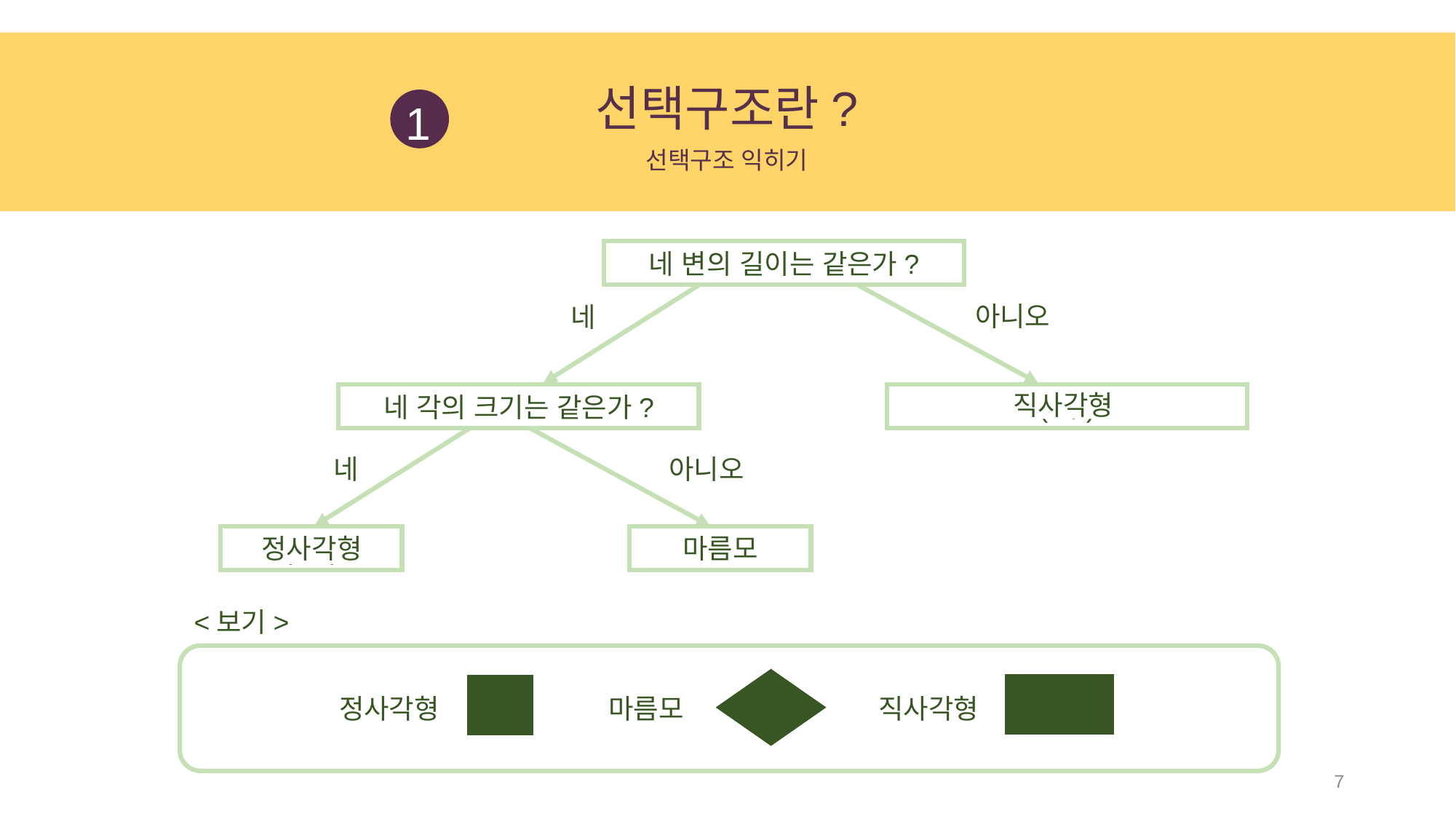

선택구조란?

1
선택구조 익히기
네 변의 길이는 같은가?
아니오
네
네 각의 크기는 같은가?
(가)
직사각형
네
아니오
(다)
(나)
마름모
정사각형
<보기>

마름모
직사각형
정사각형
7